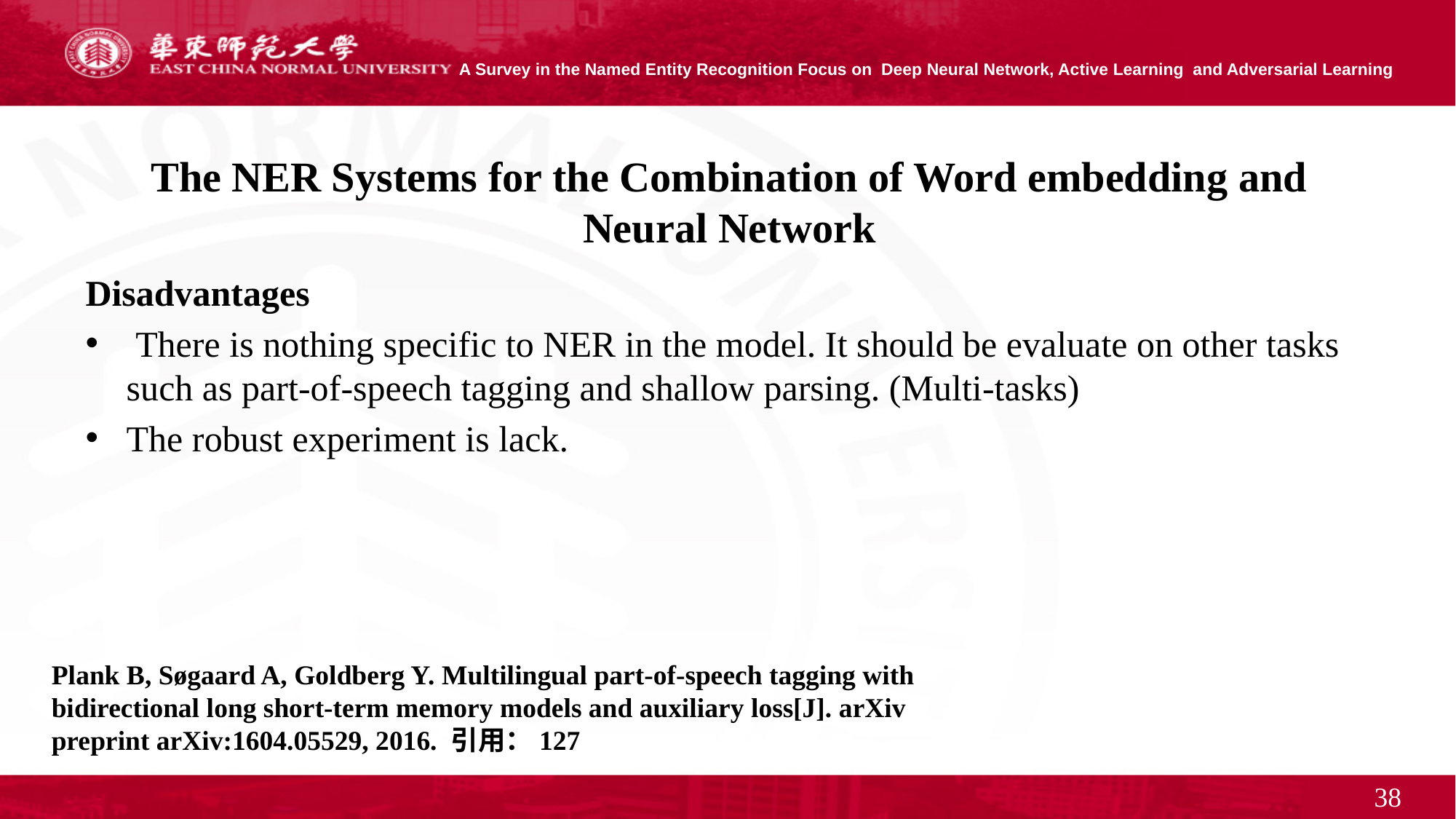

# The NER Systems for the Combination of Word embedding and Neural Network
Disadvantages
 There is nothing specific to NER in the model. It should be evaluate on other tasks such as part-of-speech tagging and shallow parsing. (Multi-tasks)
The robust experiment is lack.

Plank B, Søgaard A, Goldberg Y. Multilingual part-of-speech tagging with bidirectional long short-term memory models and auxiliary loss[J]. arXiv preprint arXiv:1604.05529, 2016. 引用：127
38